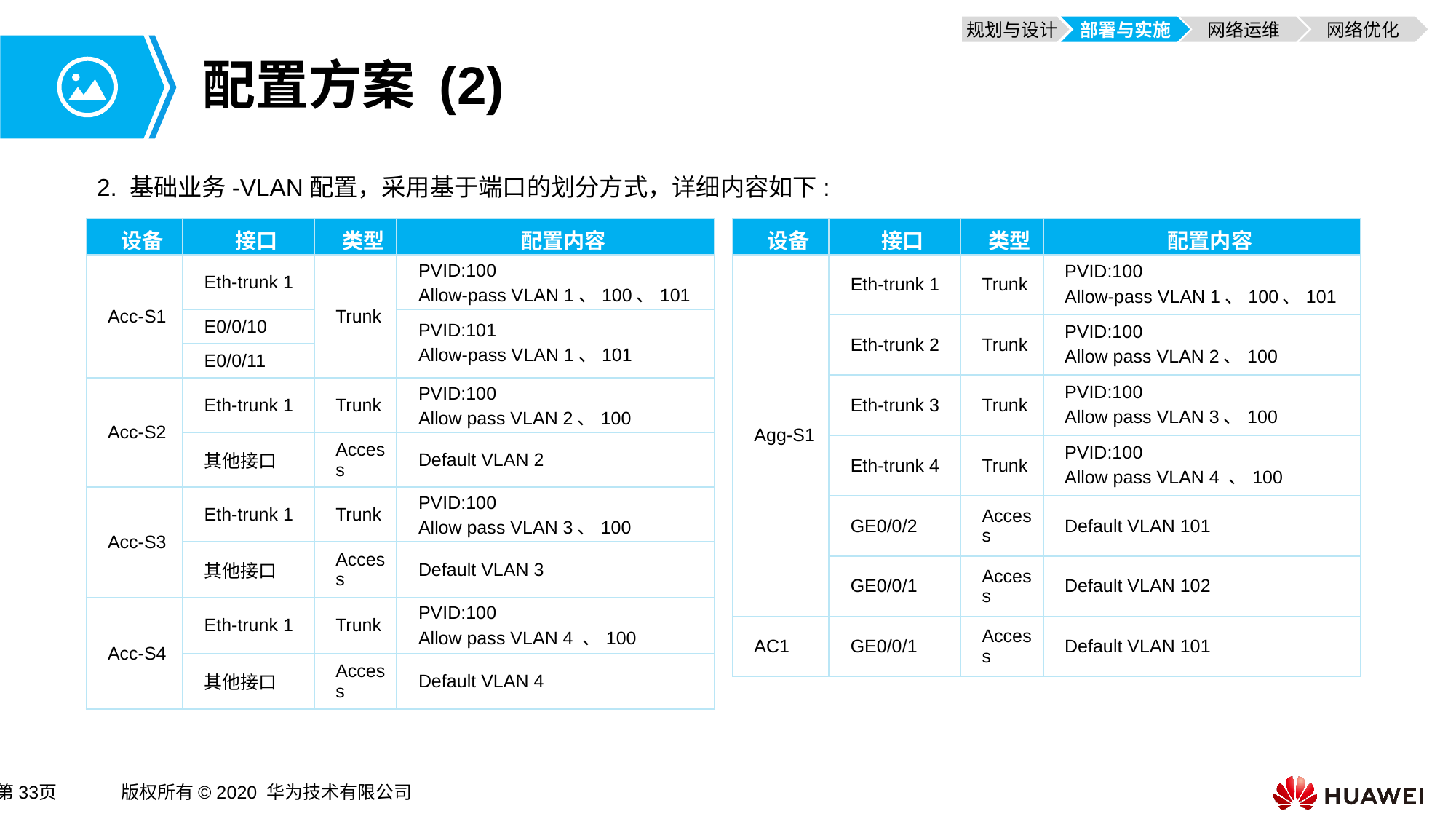

规划与设计
部署与实施
网络运维
网络优化
# 配置方案 (2)
2. 基础业务-VLAN配置，采用基于端口的划分方式，详细内容如下:
| 设备 | 接口 | 类型 | 配置内容 |
| --- | --- | --- | --- |
| Acc-S1 | Eth-trunk 1 | Trunk | PVID:100 Allow-pass VLAN 1、100、101 |
|  | E0/0/10 |  | PVID:101 Allow-pass VLAN 1、101 |
|  | E0/0/11 |  |  |
| Acc-S2 | Eth-trunk 1 | Trunk | PVID:100 Allow pass VLAN 2、100 |
|  | 其他接口 | Access | Default VLAN 2 |
| Acc-S3 | Eth-trunk 1 | Trunk | PVID:100 Allow pass VLAN 3、100 |
|  | 其他接口 | Access | Default VLAN 3 |
| Acc-S4 | Eth-trunk 1 | Trunk | PVID:100 Allow pass VLAN 4 、100 |
|  | 其他接口 | Access | Default VLAN 4 |
| 设备 | 接口 | 类型 | 配置内容 |
| --- | --- | --- | --- |
| Agg-S1 | Eth-trunk 1 | Trunk | PVID:100 Allow-pass VLAN 1、100、101 |
|  | Eth-trunk 2 | Trunk | PVID:100 Allow pass VLAN 2、100 |
|  | Eth-trunk 3 | Trunk | PVID:100 Allow pass VLAN 3、100 |
|  | Eth-trunk 4 | Trunk | PVID:100 Allow pass VLAN 4 、100 |
|  | GE0/0/2 | Access | Default VLAN 101 |
|  | GE0/0/1 | Access | Default VLAN 102 |
| AC1 | GE0/0/1 | Access | Default VLAN 101 |